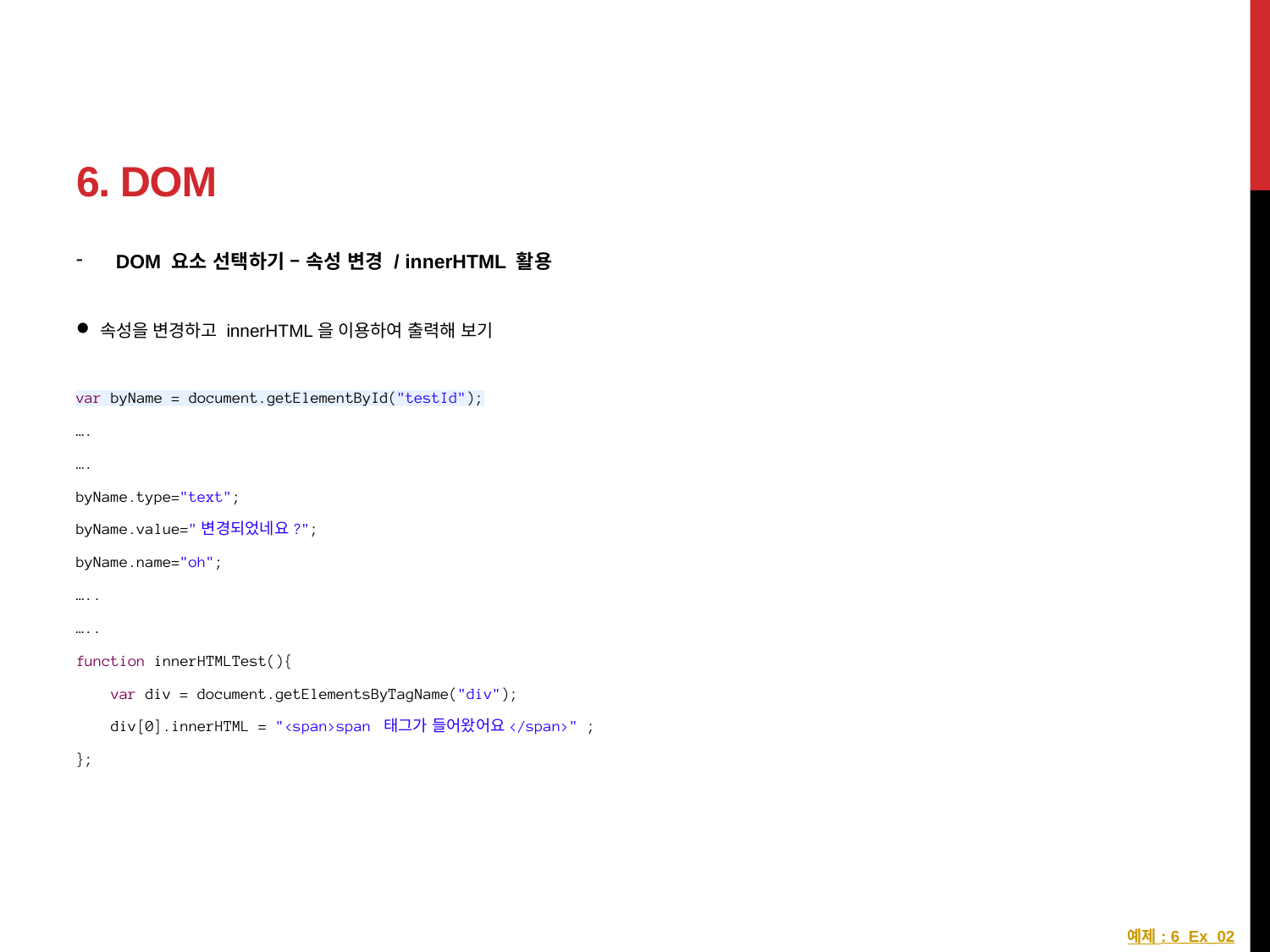

# 6. DOM
DOM 요소 선택하기 – 속성 변경 / innerHTML 활용

속성을 변경하고 innerHTML을 이용하여 출력해 보기

var byName = document.getElementById("testId");
….
….
byName.type="text";
byName.value="변경되었네요?";
byName.name="oh";
…..
…..
function innerHTMLTest(){
    var div = document.getElementsByTagName("div");
    div[0].innerHTML = "<span>span 태그가 들어왔어요</span>" ;
};

예제 : 6_Ex_02